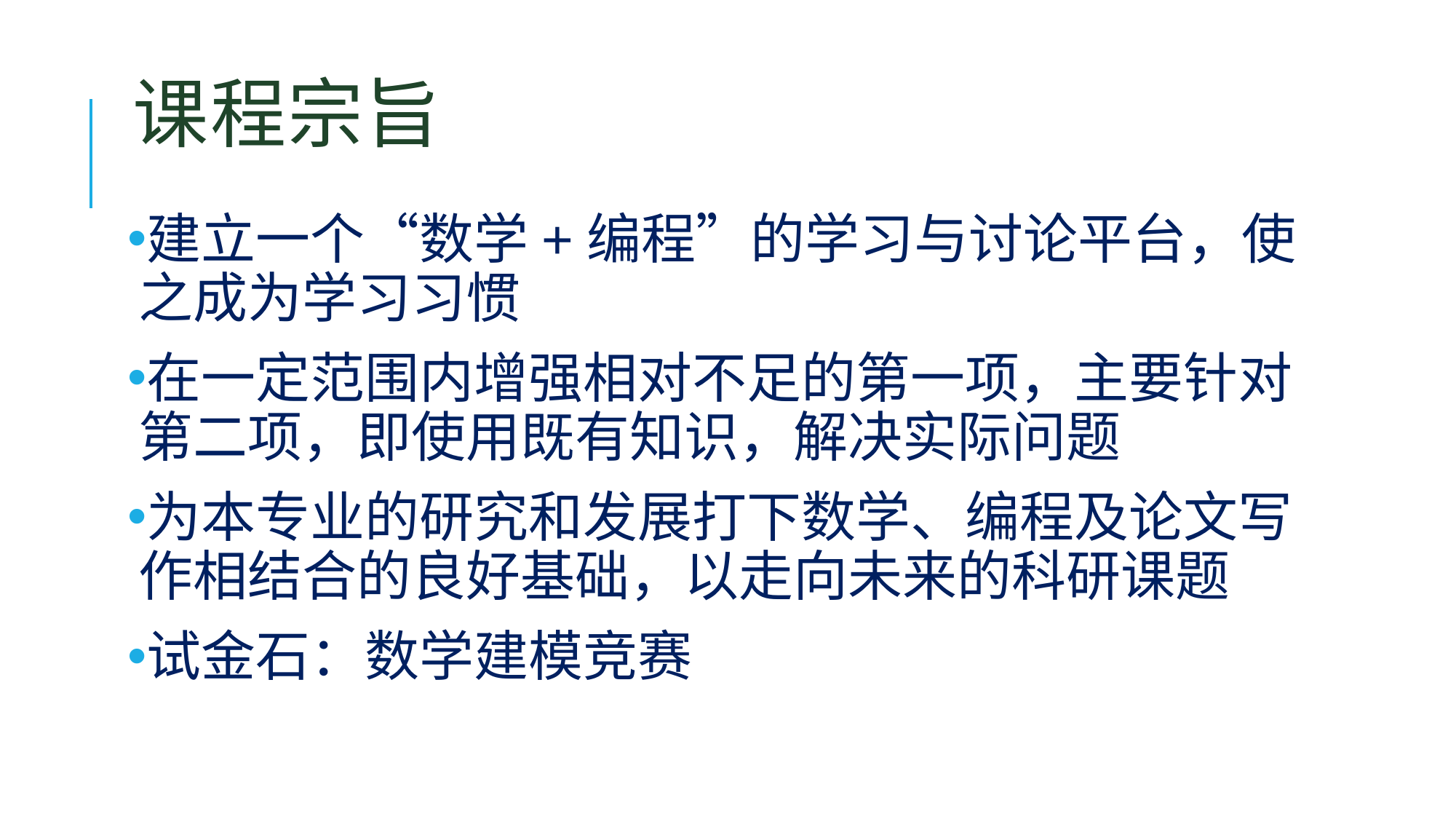

# 课程宗旨
建立一个“数学+编程”的学习与讨论平台，使之成为学习习惯
在一定范围内增强相对不足的第一项，主要针对第二项，即使用既有知识，解决实际问题
为本专业的研究和发展打下数学、编程及论文写作相结合的良好基础，以走向未来的科研课题
试金石：数学建模竞赛